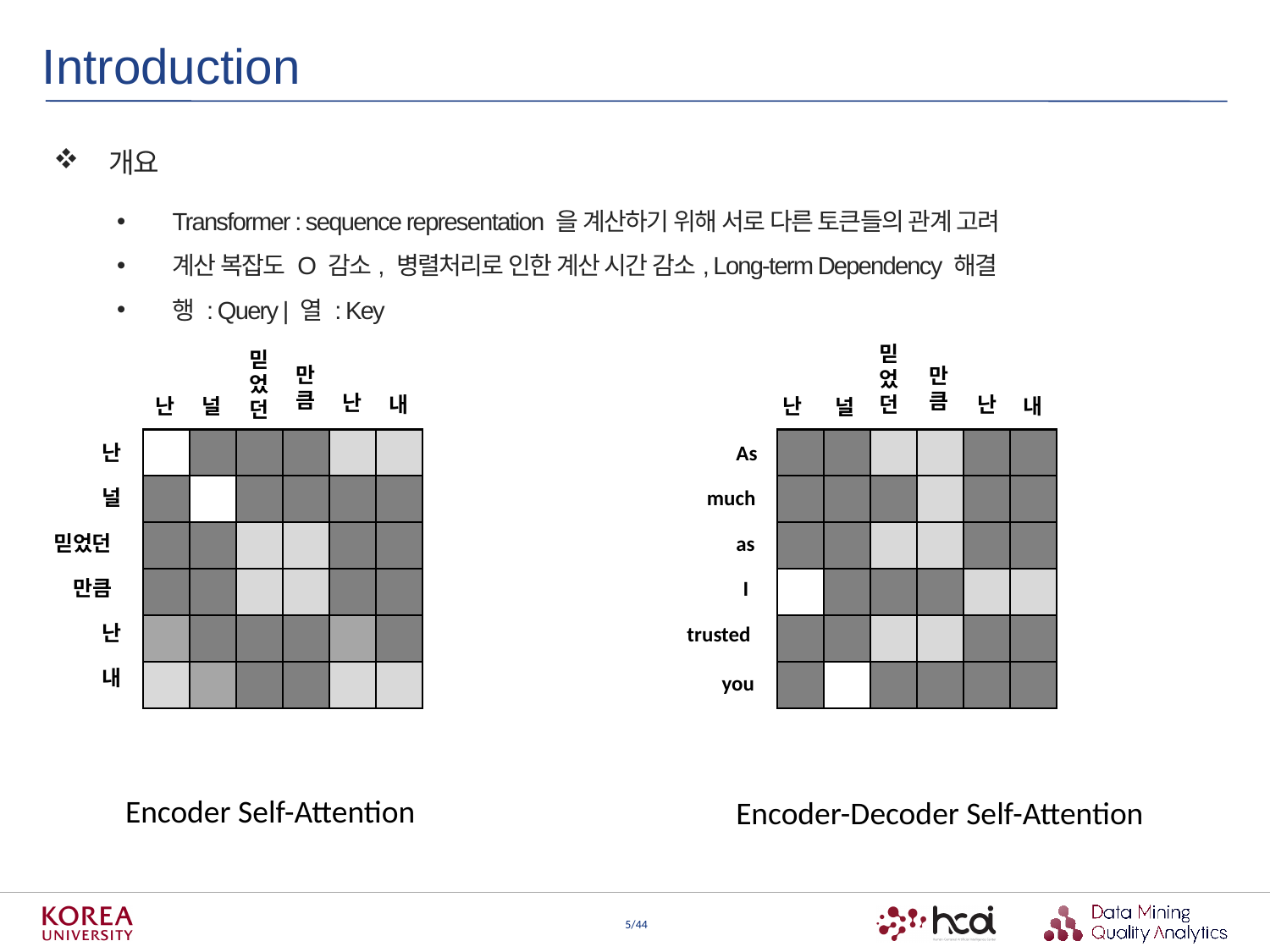

Introduction
개요
Transformer : sequence representation 을 계산하기 위해 서로 다른 토큰들의 관계 고려
계산 복잡도 O 감소, 병렬처리로 인한 계산 시간 감소, Long-term Dependency 해결
행 : Query | 열 : Key
믿었던
믿
었
던
만
큼
만큼
난
난
내
내
난
널
난
널

난
As

널
much

믿었던
as
만큼
I

난
trusted

내

you
Encoder Self-Attention
Encoder-Decoder Self-Attention